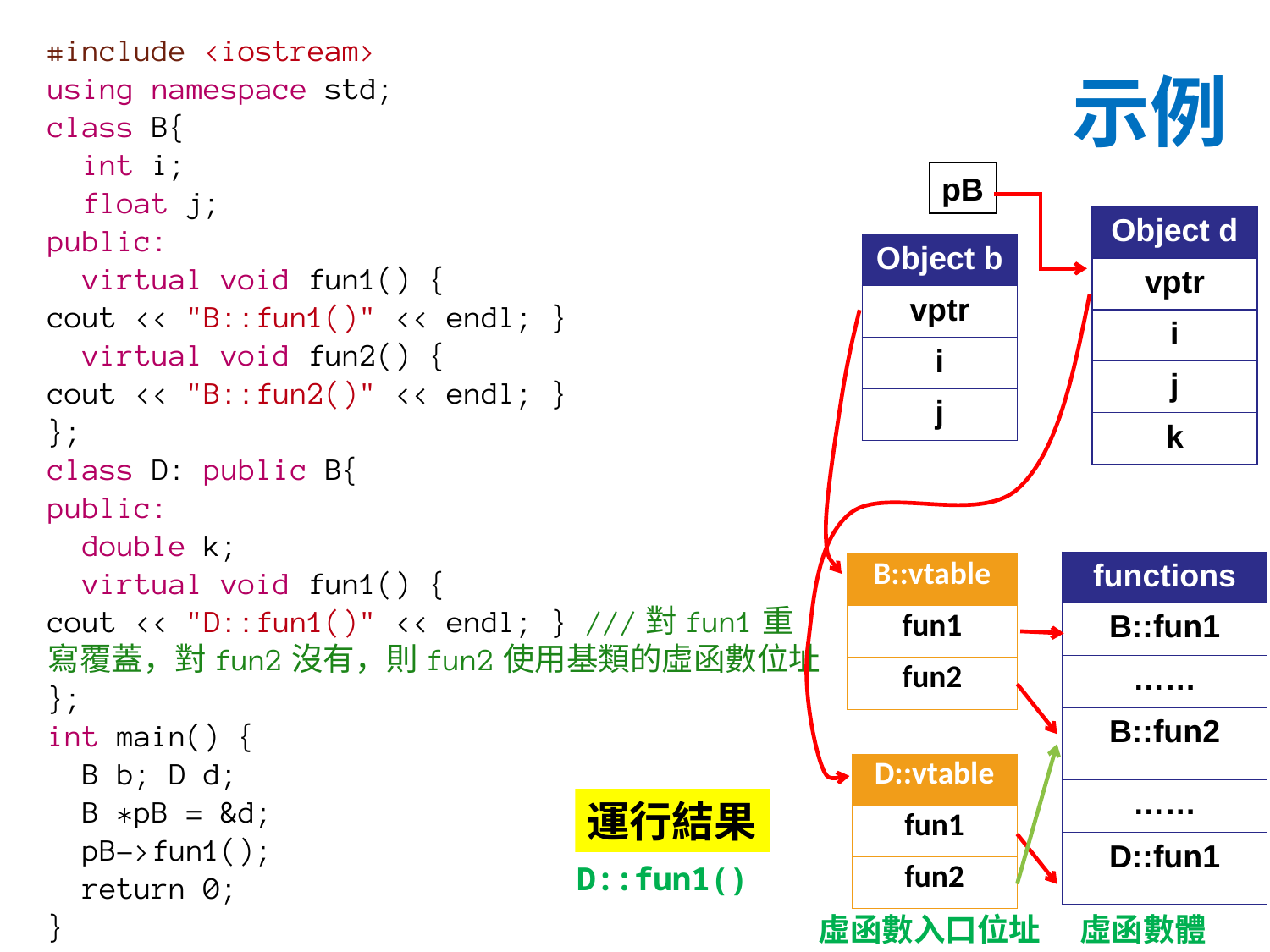

#include <iostream>
using namespace std;
class B{
  int i;
  float j;
public:
  virtual void fun1() {
cout << "B::fun1()" << endl; }
  virtual void fun2() {
cout << "B::fun2()" << endl; }
};
class D: public B{
public:
  double k;
  virtual void fun1() {
cout << "D::fun1()" << endl; } ///對fun1重寫覆蓋，對fun2沒有，則fun2使用基類的虛函數位址
};
int main() {
  B b; D d;
  B *pB = &d;
  pB->fun1();
  return 0;
}

# 示例
pB
| Object d |
| --- |
| vptr |
| i |
| j |
| k |
| Object b |
| --- |
| vptr |
| i |
| j |

| functions |
| --- |
| B::fun1 |
| …… |
| B::fun2 |
| …… |
| D::fun1 |
| B::vtable |
| --- |
| fun1 |
| fun2 |

| D::vtable |
| --- |
| fun1 |
| fun2 |
運行結果
D::fun1()

虛函數入口位址	 虛函數體